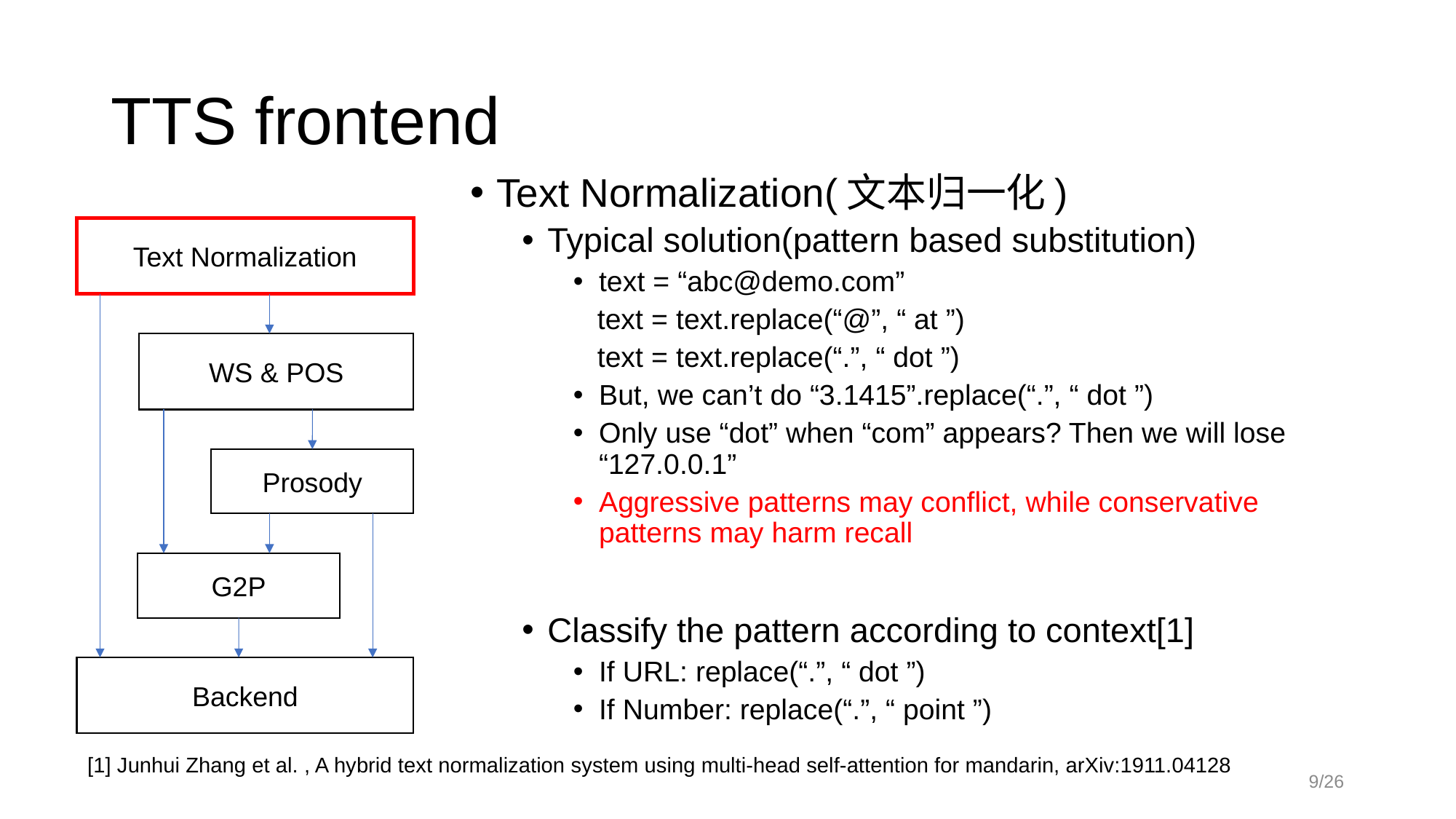

# TTS frontend
Text Normalization(文本归一化)
Typical solution(pattern based substitution)
text = “abc@demo.com”
   text = text.replace(“@”, “ at ”)
   text = text.replace(“.”, “ dot ”)
But, we can’t do “3.1415”.replace(“.”, “ dot ”)
Only use “dot” when “com” appears? Then we will lose “127.0.0.1”
Aggressive patterns may conflict, while conservative patterns may harm recall

Classify the pattern according to context[1]
If URL: replace(“.”, “ dot ”)
If Number: replace(“.”, “ point ”)
Text Normalization
WS & POS
Prosody
G2P
Backend
[1] Junhui Zhang et al. , A hybrid text normalization system using multi-head self-attention for mandarin, arXiv:1911.04128
9/26